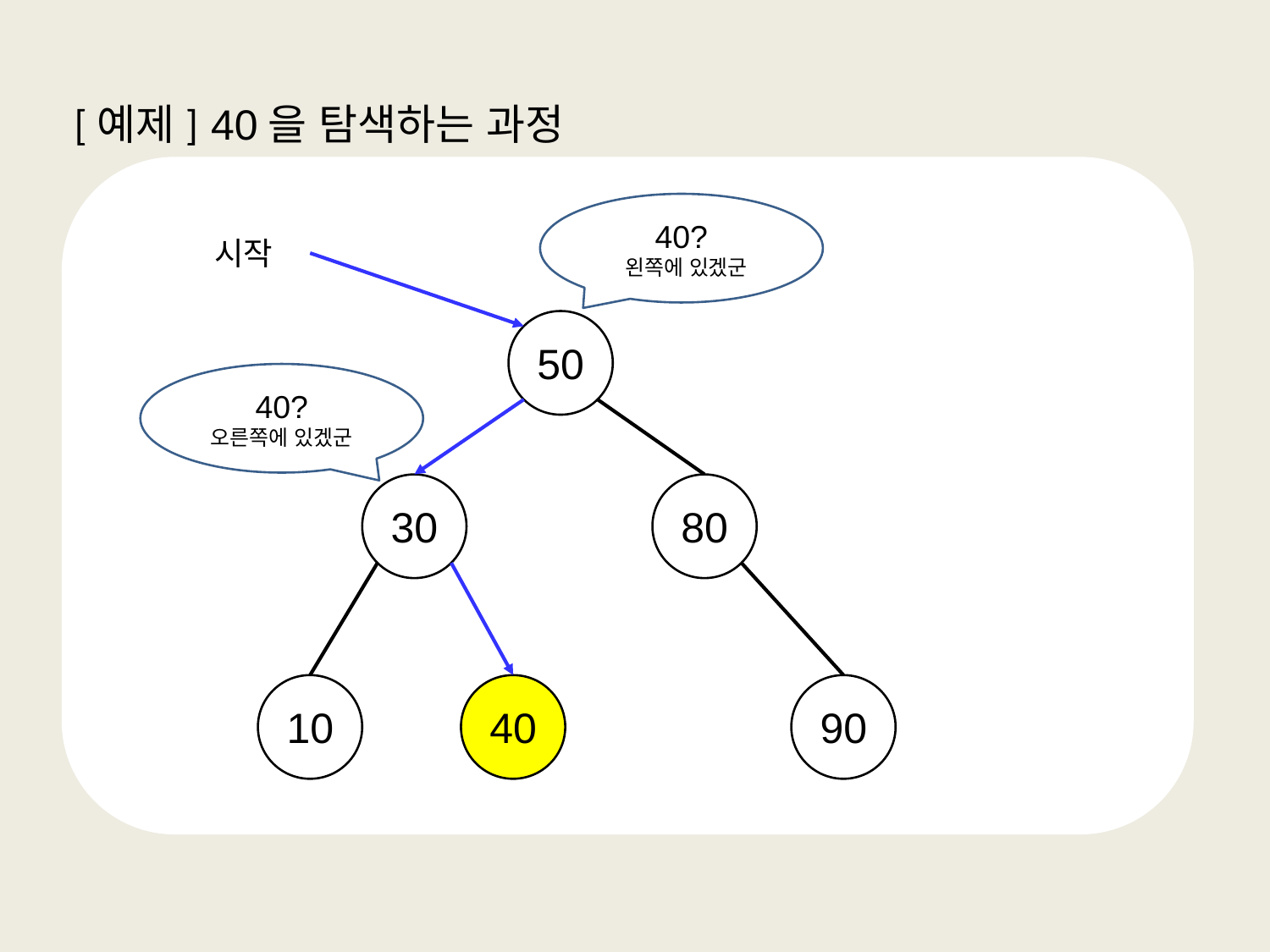

[예제] 40을 탐색하는 과정

40?
 왼쪽에 있겠군
시작
50
40?
오른쪽에 있겠군
30
80
10
40
90